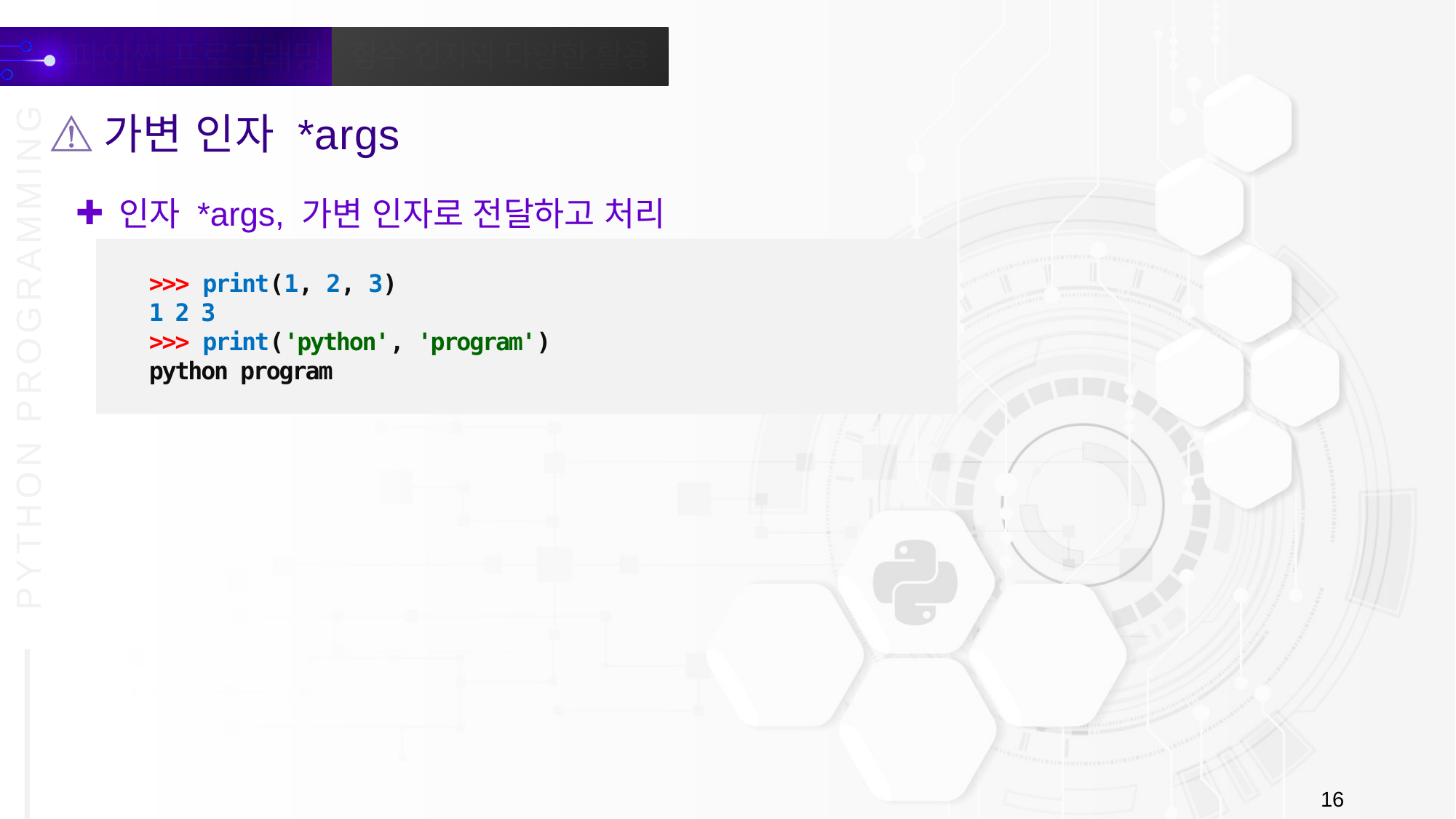

가변 인자 *args
인자 *args, 가변 인자로 전달하고 처리
>>> print(1, 2, 3)
1 2 3
>>> print('python', 'program')
python program
16